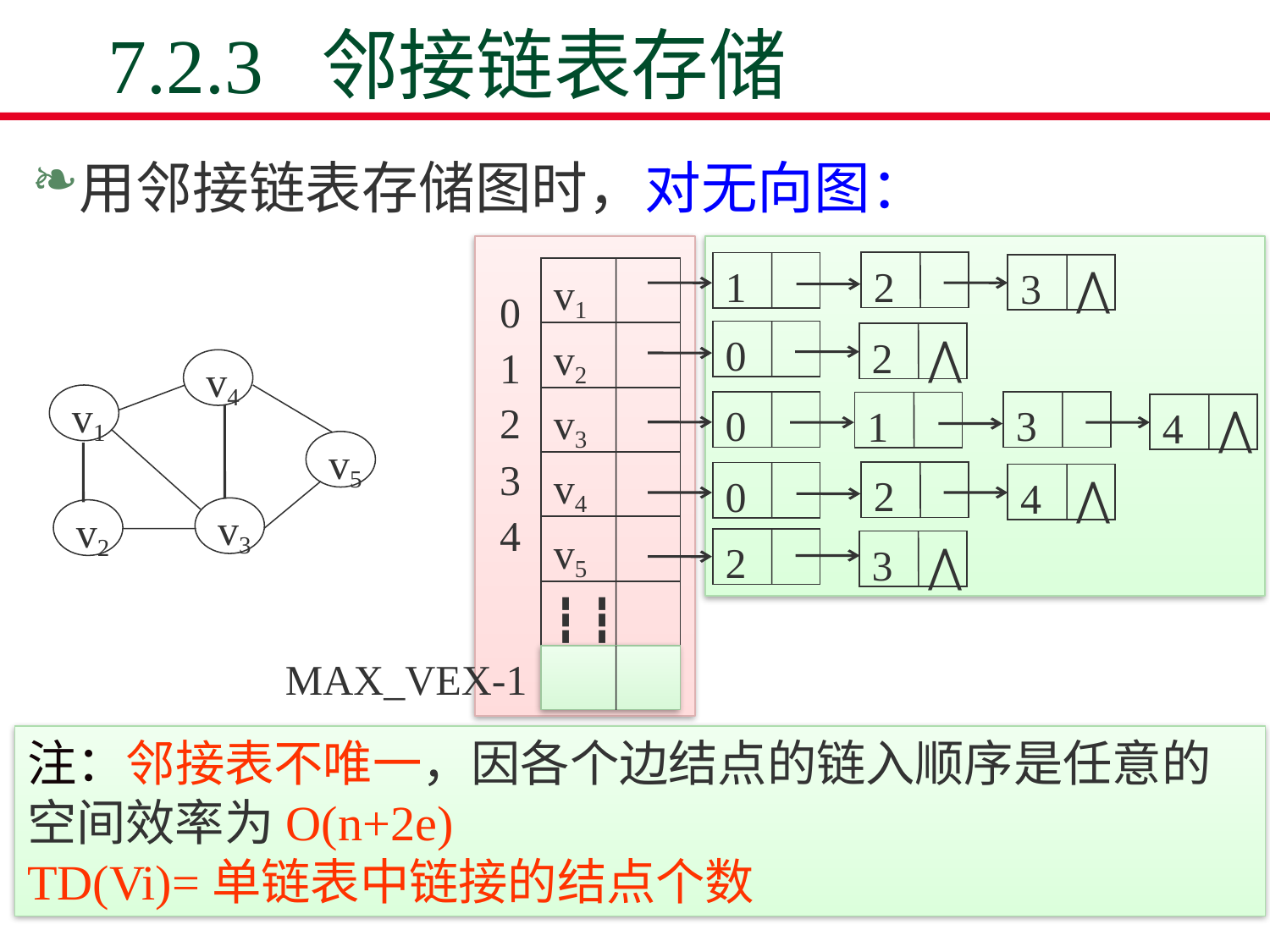

# 7.2.3  邻接链表存储
用邻接链表存储图时，对无向图：

2

1

3   ⋀

0
1
2
3
4
v1

v2

v3

v4

v5

┇ ┇

0

2   ⋀

0

3

1

4   ⋀

2

0

4   ⋀

2

3   ⋀

MAX_VEX-1
v4
v1

v5

v3
v2

注：邻接表不唯一，因各个边结点的链入顺序是任意的
空间效率为O(n+2e)
TD(Vi)=单链表中链接的结点个数